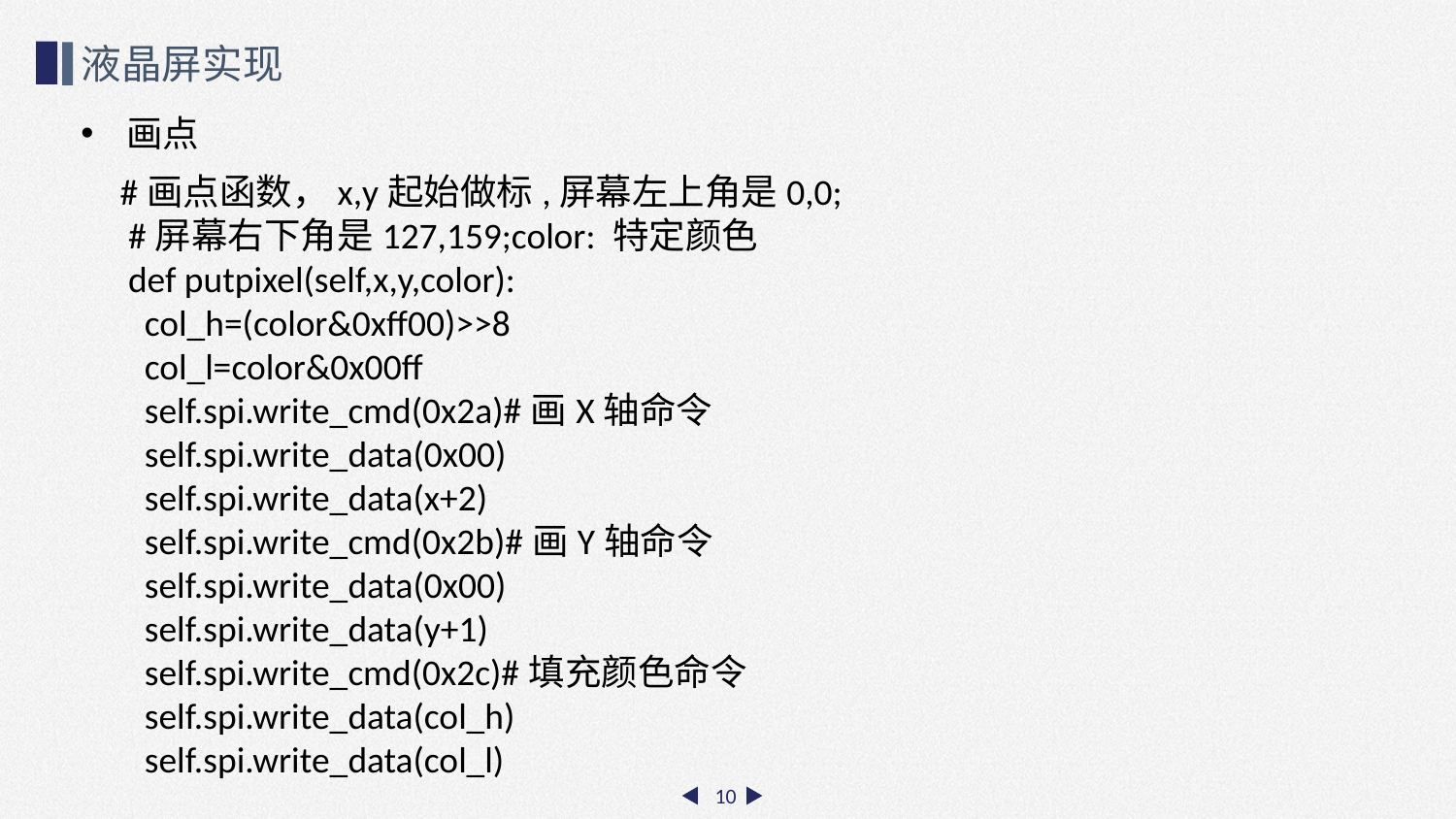

液晶屏实现

画点
 #画点函数，x,y起始做标,屏幕左上角是0,0;
  #屏幕右下角是127,159;color: 特定颜色
  def putpixel(self,x,y,color):
    col_h=(color&0xff00)>>8
    col_l=color&0x00ff
    self.spi.write_cmd(0x2a)#画X轴命令
    self.spi.write_data(0x00)
    self.spi.write_data(x+2)
    self.spi.write_cmd(0x2b)#画Y轴命令
    self.spi.write_data(0x00)
    self.spi.write_data(y+1)
    self.spi.write_cmd(0x2c)#填充颜色命令
    self.spi.write_data(col_h)
    self.spi.write_data(col_l)
10